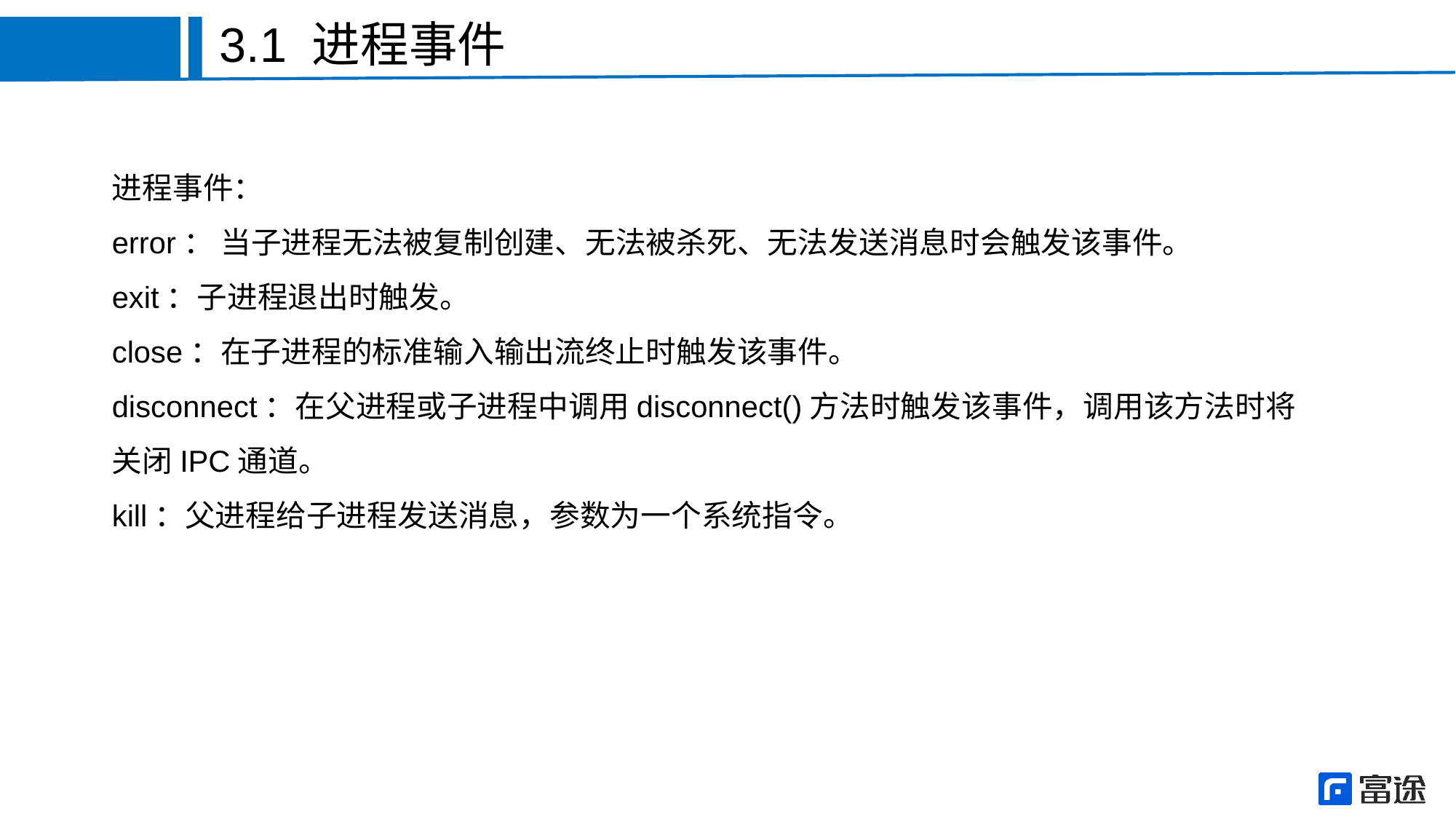

3.1 进程事件
进程事件：
error： 当子进程无法被复制创建、无法被杀死、无法发送消息时会触发该事件。
exit：子进程退出时触发。
close：在子进程的标准输入输出流终止时触发该事件。
disconnect：在父进程或子进程中调用disconnect()方法时触发该事件，调用该方法时将关闭IPC通道。
kill：父进程给子进程发送消息，参数为一个系统指令。